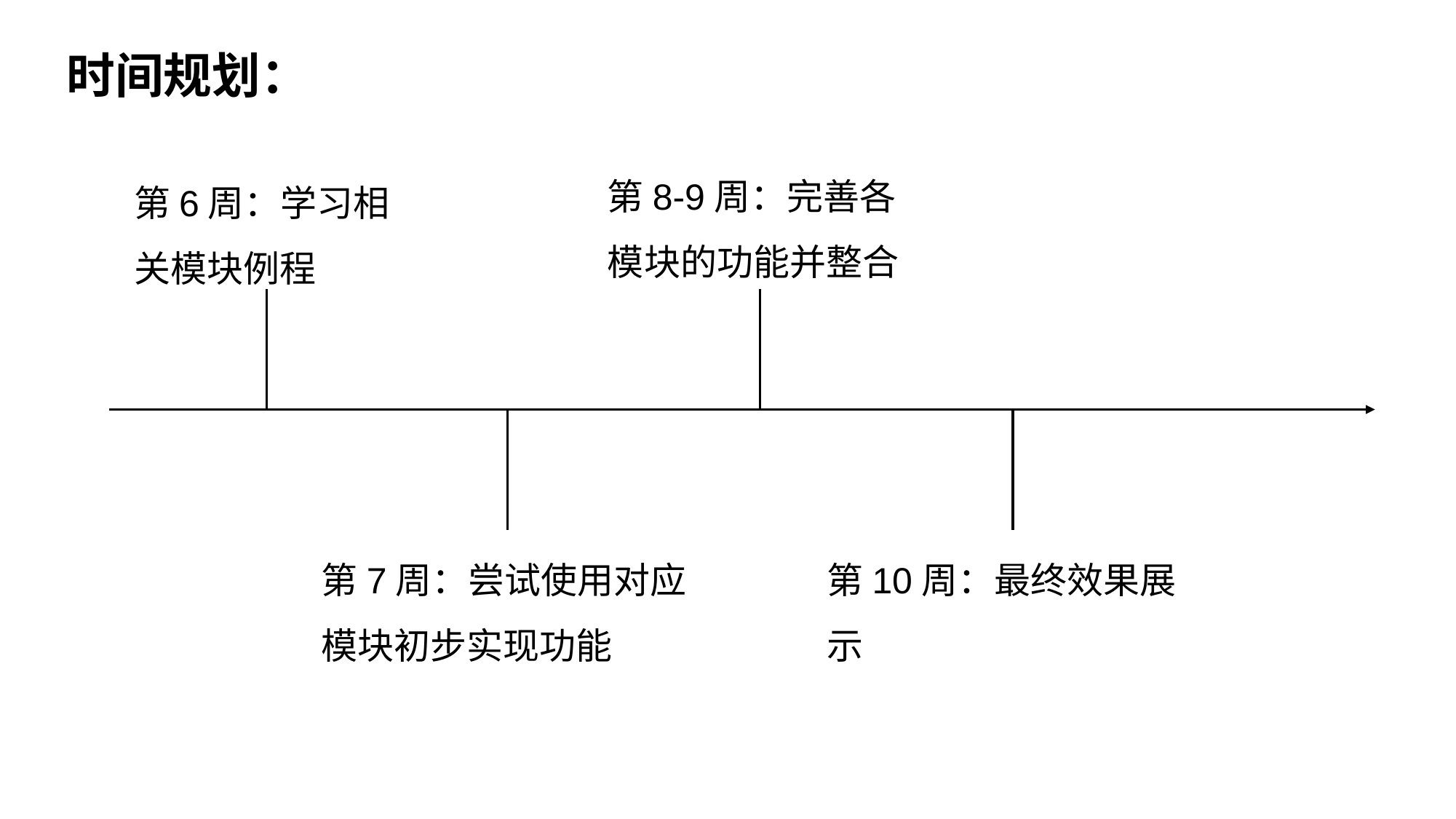

时间规划：
第8-9周：完善各模块的功能并整合
第6周：学习相关模块例程
第7周：尝试使用对应模块初步实现功能
第10周：最终效果展示